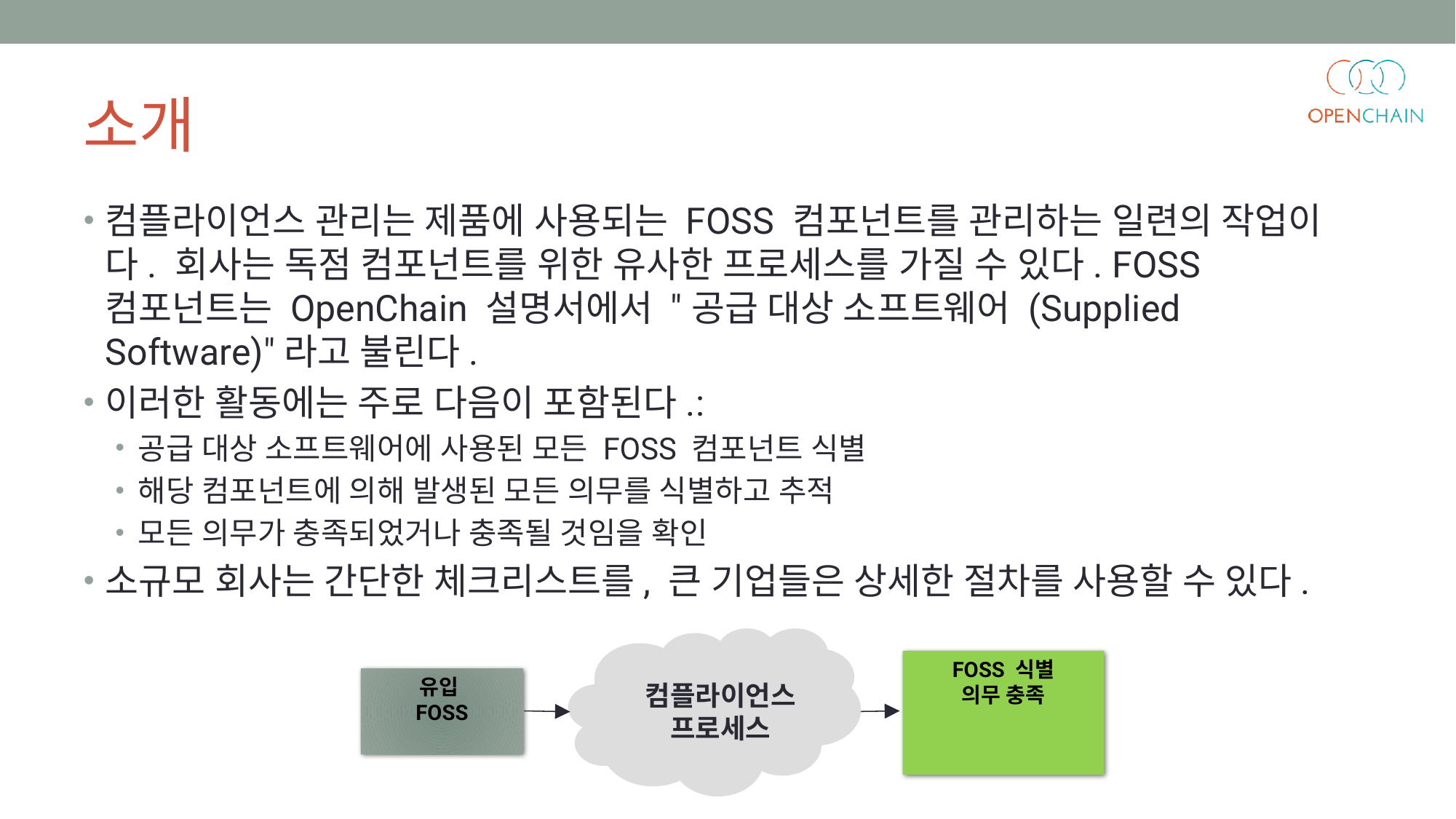

# 소개
컴플라이언스 관리는 제품에 사용되는 FOSS 컴포넌트를 관리하는 일련의 작업이다. 회사는 독점 컴포넌트를 위한 유사한 프로세스를 가질 수 있다. FOSS 컴포넌트는 OpenChain 설명서에서 "공급 대상 소프트웨어 (Supplied Software)"라고 불린다.
이러한 활동에는 주로 다음이 포함된다.:
공급 대상 소프트웨어에 사용된 모든 FOSS 컴포넌트 식별
해당 컴포넌트에 의해 발생된 모든 의무를 식별하고 추적
모든 의무가 충족되었거나 충족될 것임을 확인
소규모 회사는 간단한 체크리스트를, 큰 기업들은 상세한 절차를 사용할 수 있다.

FOSS 식별
의무 충족
컴플라이언스 프로세스
유입
FOSS